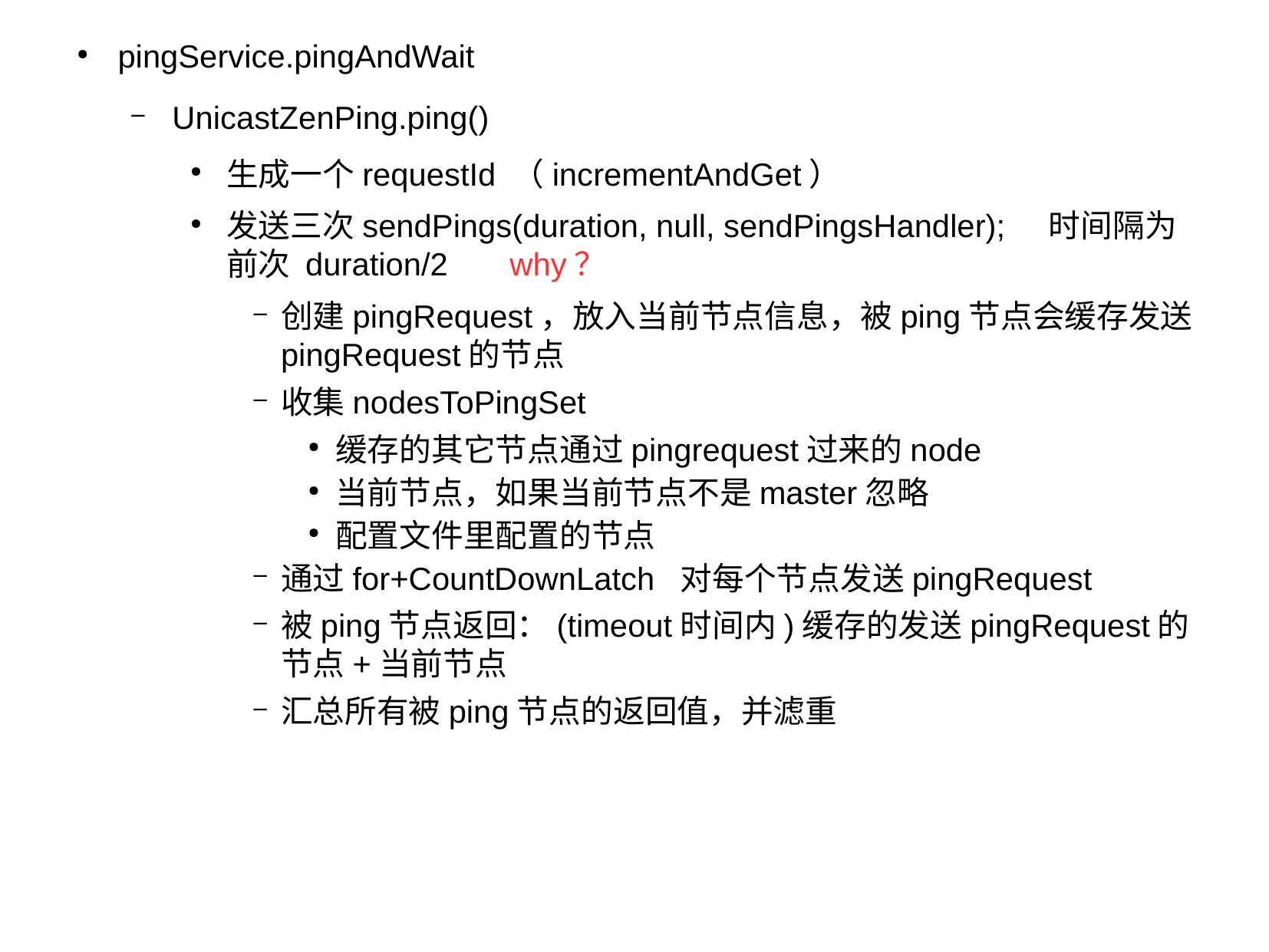

pingService.pingAndWait
UnicastZenPing.ping()
生成一个requestId （incrementAndGet）
发送三次sendPings(duration, null, sendPingsHandler);    时间隔为前次 duration/2       why？
创建pingRequest，放入当前节点信息，被ping节点会缓存发送pingRequest的节点
收集nodesToPingSet
缓存的其它节点通过pingrequest过来的node
当前节点，如果当前节点不是master忽略
配置文件里配置的节点
通过for+CountDownLatch  对每个节点发送pingRequest
被ping节点返回：(timeout时间内)缓存的发送pingRequest的节点+当前节点
汇总所有被ping节点的返回值，并滤重